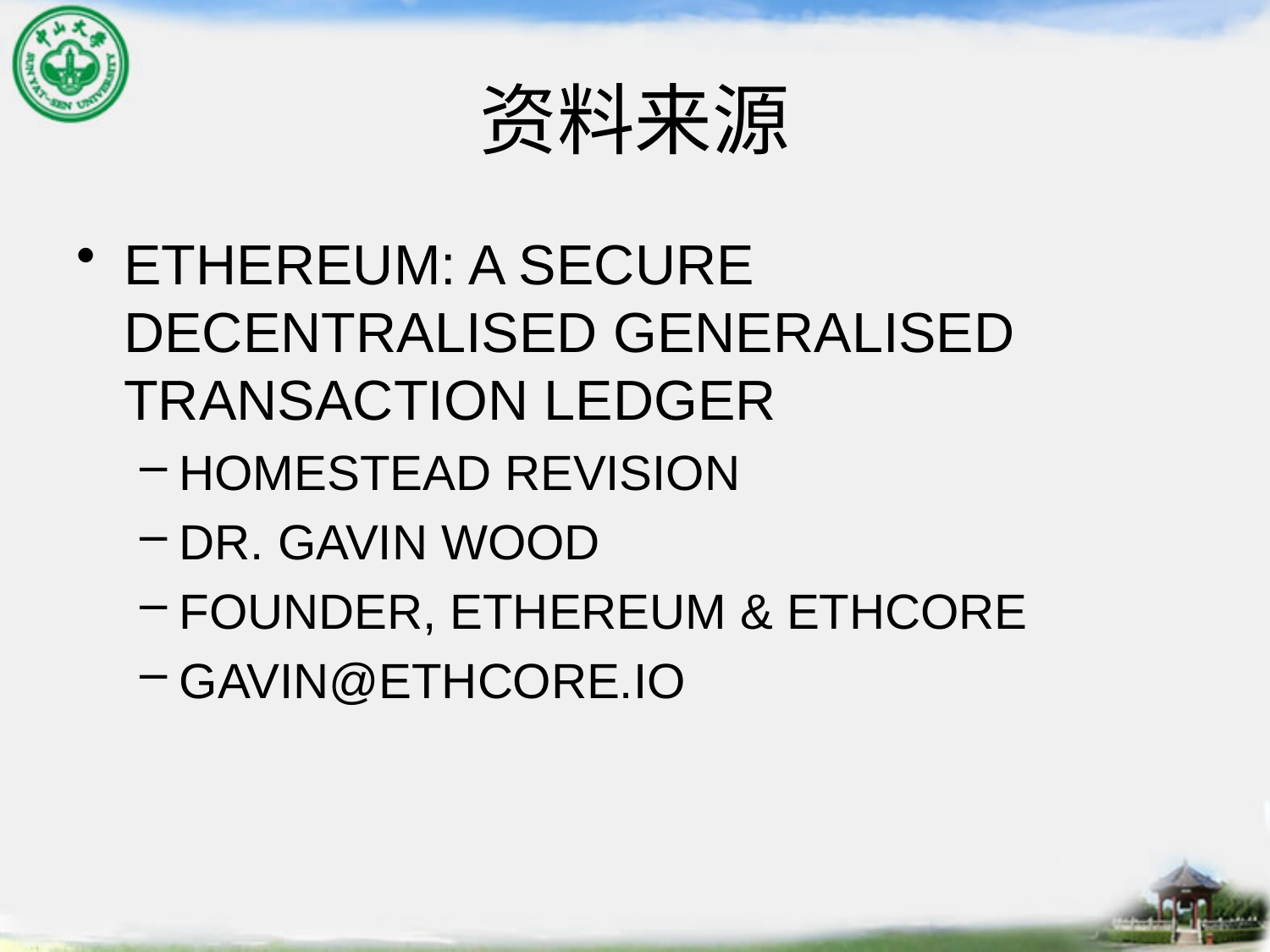

# 资料来源
ETHEREUM: A SECURE DECENTRALISED GENERALISED TRANSACTION LEDGER
HOMESTEAD REVISION
DR. GAVIN WOOD
FOUNDER, ETHEREUM & ETHCORE
GAVIN@ETHCORE.IO